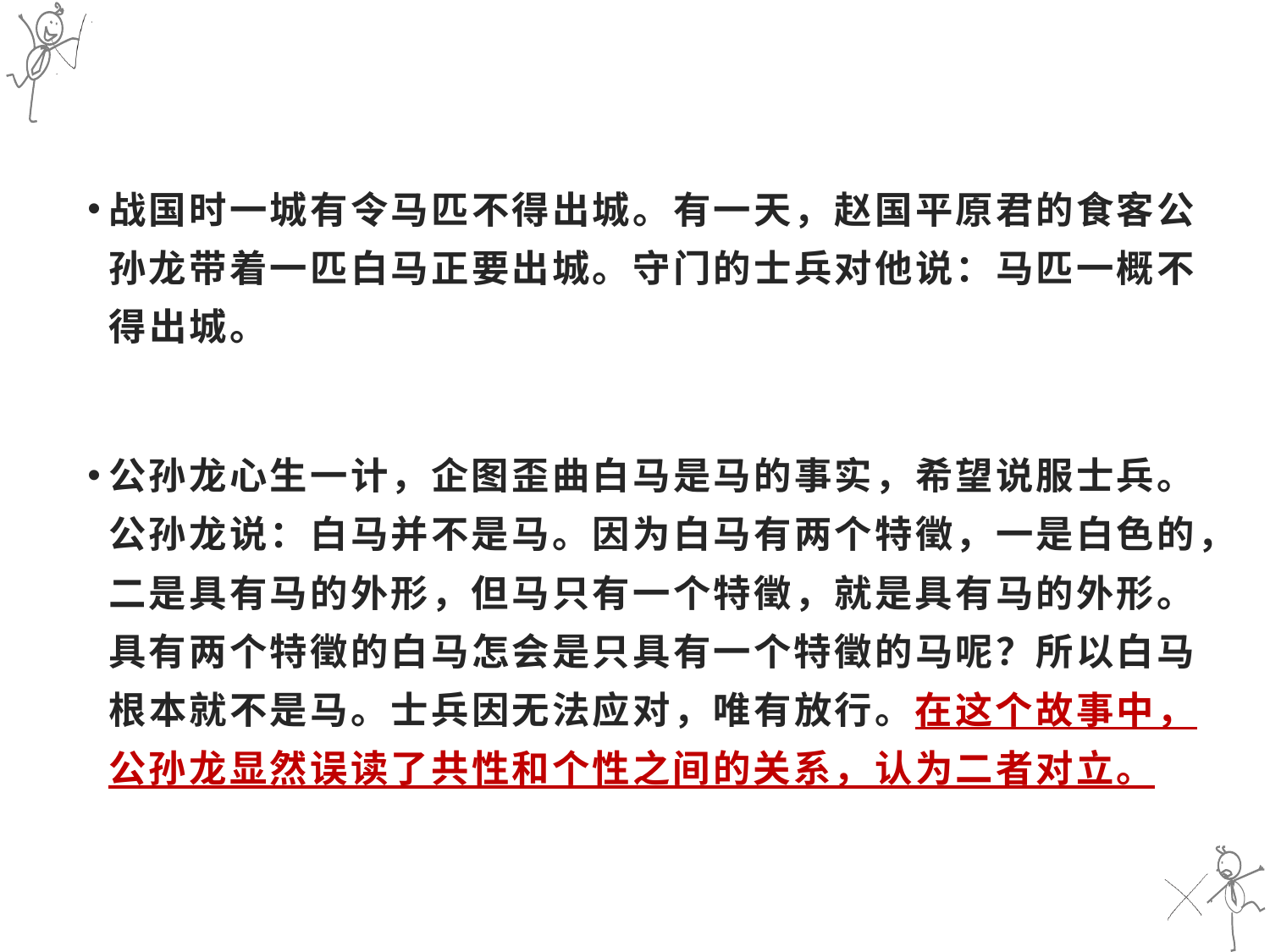

战国时一城有令马匹不得出城。有一天，赵国平原君的食客公孙龙带着一匹白马正要出城。守门的士兵对他说：马匹一概不得出城。

公孙龙心生一计，企图歪曲白马是马的事实，希望说服士兵。公孙龙说：白马并不是马。因为白马有两个特徵，一是白色的，二是具有马的外形，但马只有一个特徵，就是具有马的外形。具有两个特徵的白马怎会是只具有一个特徵的马呢？所以白马根本就不是马。士兵因无法应对，唯有放行。在这个故事中，公孙龙显然误读了共性和个性之间的关系，认为二者对立。